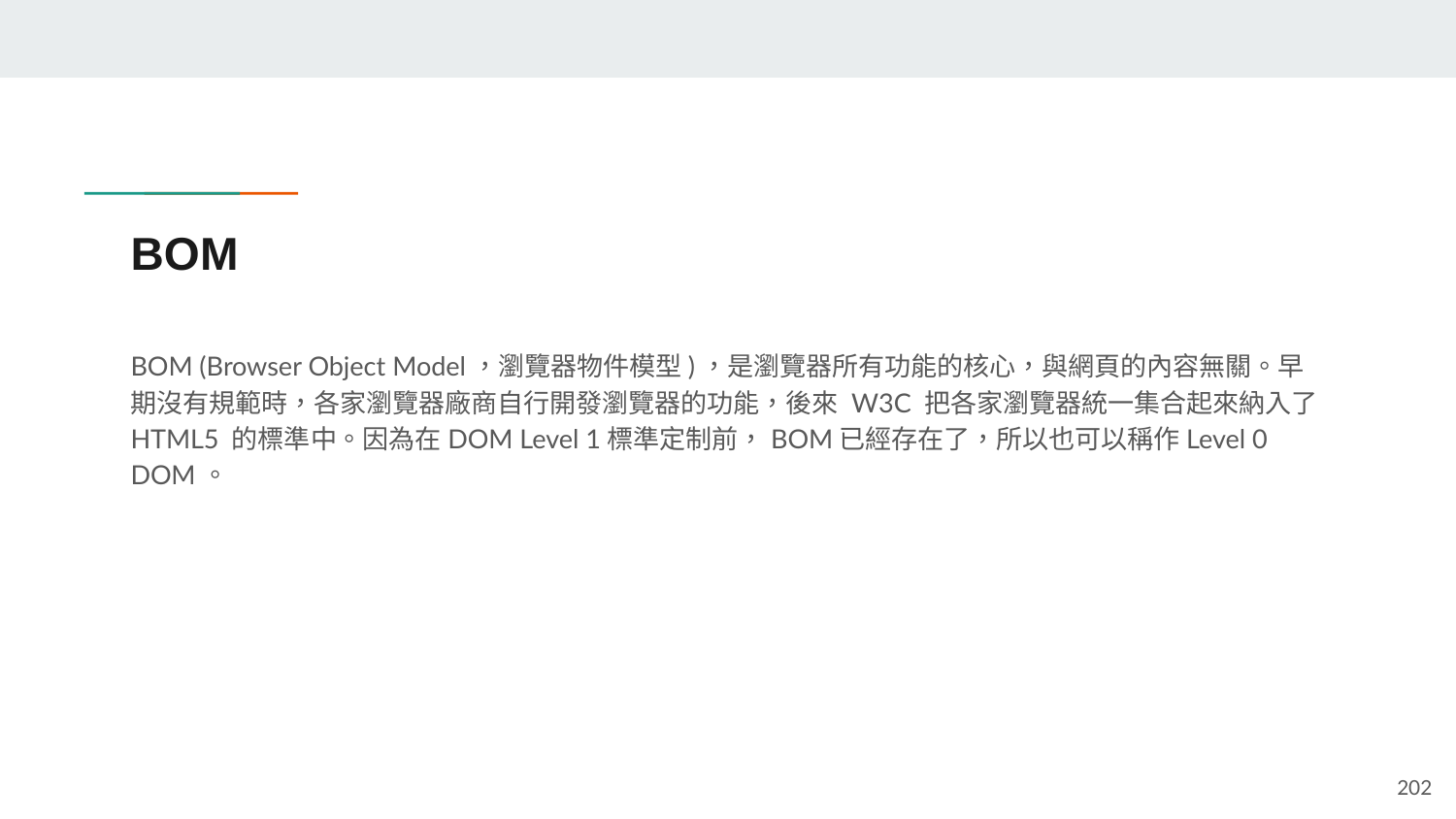

# BOM
BOM (Browser Object Model，瀏覽器物件模型)，是瀏覽器所有功能的核心，與網頁的內容無關。早期沒有規範時，各家瀏覽器廠商自行開發瀏覽器的功能，後來 W3C 把各家瀏覽器統一集合起來納入了 HTML5 的標準中。因為在DOM Level 1標準定制前，BOM已經存在了，所以也可以稱作Level 0 DOM。
202